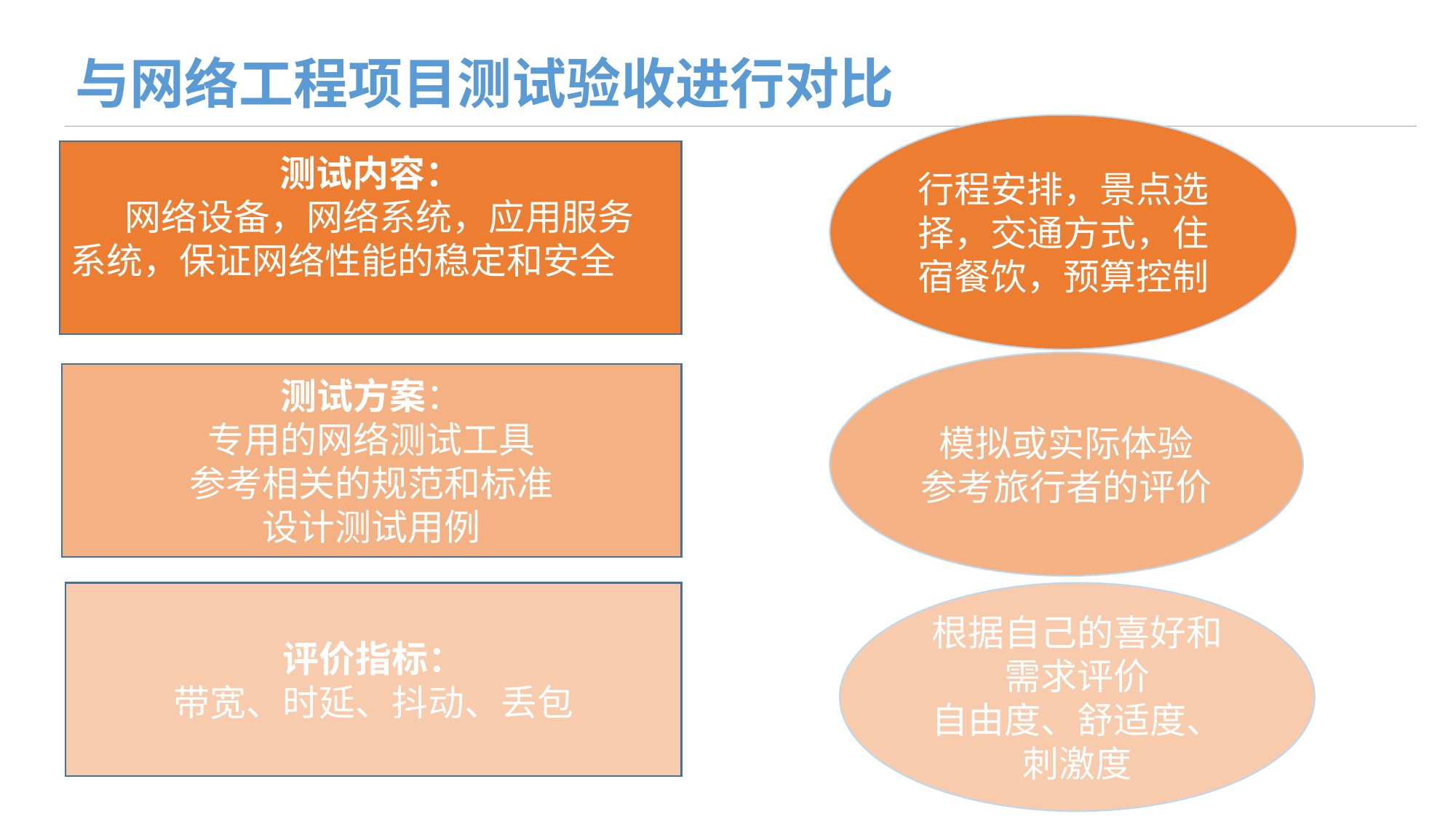

与网络工程项目测试验收进行对比
行程安排，景点选择，交通方式，住宿餐饮，预算控制

测试内容：
网络设备，网络系统，应用服务系统，保证网络性能的稳定和安全

模拟或实际体验
参考旅行者的评价

测试方案：
专用的网络测试工具
参考相关的规范和标准
设计测试用例

评价指标：
带宽、时延、抖动、丢包
根据自己的喜好和需求评价
自由度、舒适度、刺激度